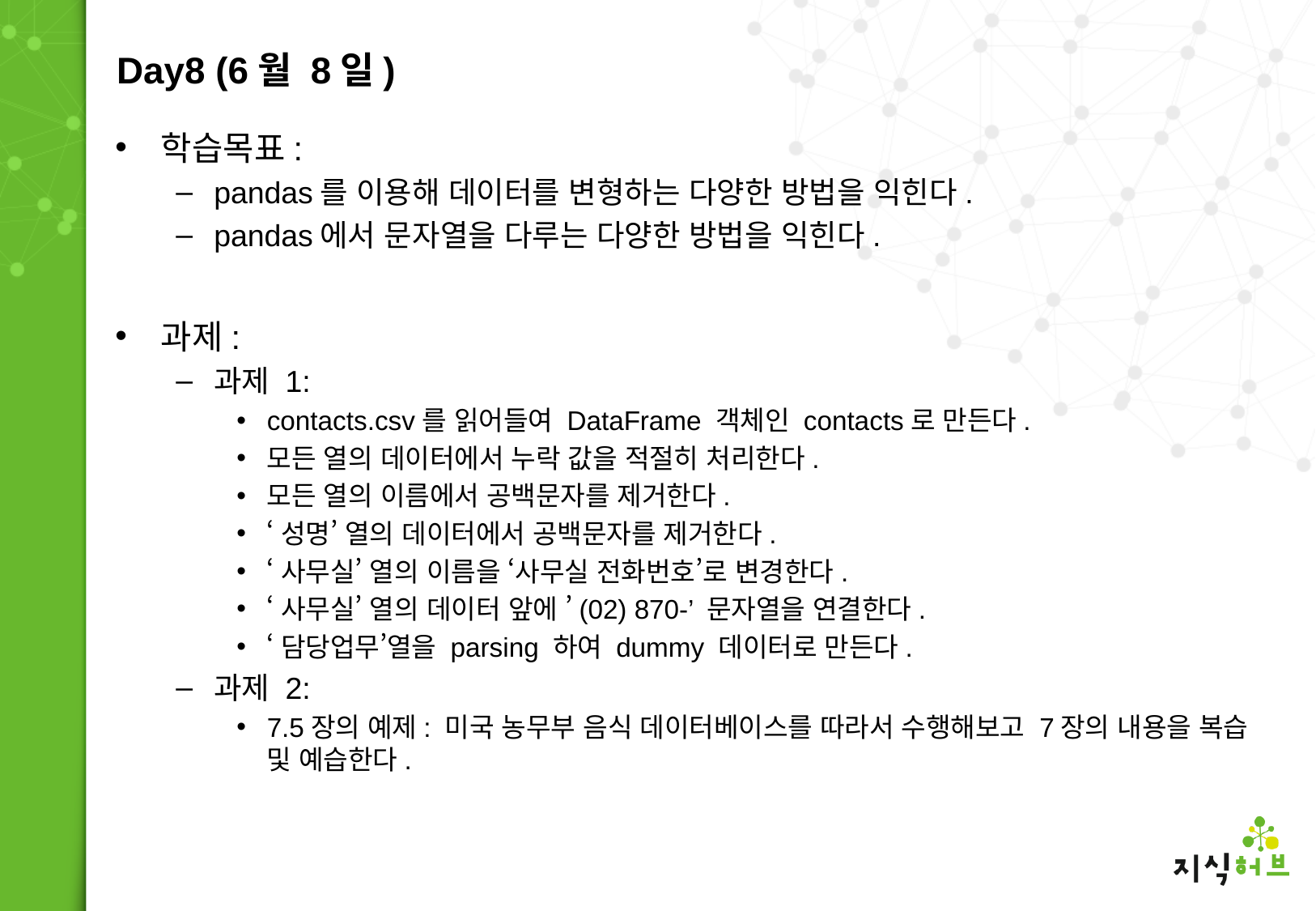

# Day8 (6월 8일)
학습목표:
pandas를 이용해 데이터를 변형하는 다양한 방법을 익힌다.
pandas에서 문자열을 다루는 다양한 방법을 익힌다.

과제:
과제 1:
contacts.csv를 읽어들여 DataFrame 객체인 contacts로 만든다.
모든 열의 데이터에서 누락 값을 적절히 처리한다.
모든 열의 이름에서 공백문자를 제거한다.
‘성명’ 열의 데이터에서 공백문자를 제거한다.
‘사무실’ 열의 이름을 ‘사무실 전화번호’로 변경한다.
‘사무실’ 열의 데이터 앞에 ’(02) 870-’ 문자열을 연결한다.
‘담당업무’열을 parsing 하여 dummy 데이터로 만든다.
과제 2:
7.5장의 예제: 미국 농무부 음식 데이터베이스를 따라서 수행해보고 7장의 내용을 복습 및 예습한다.